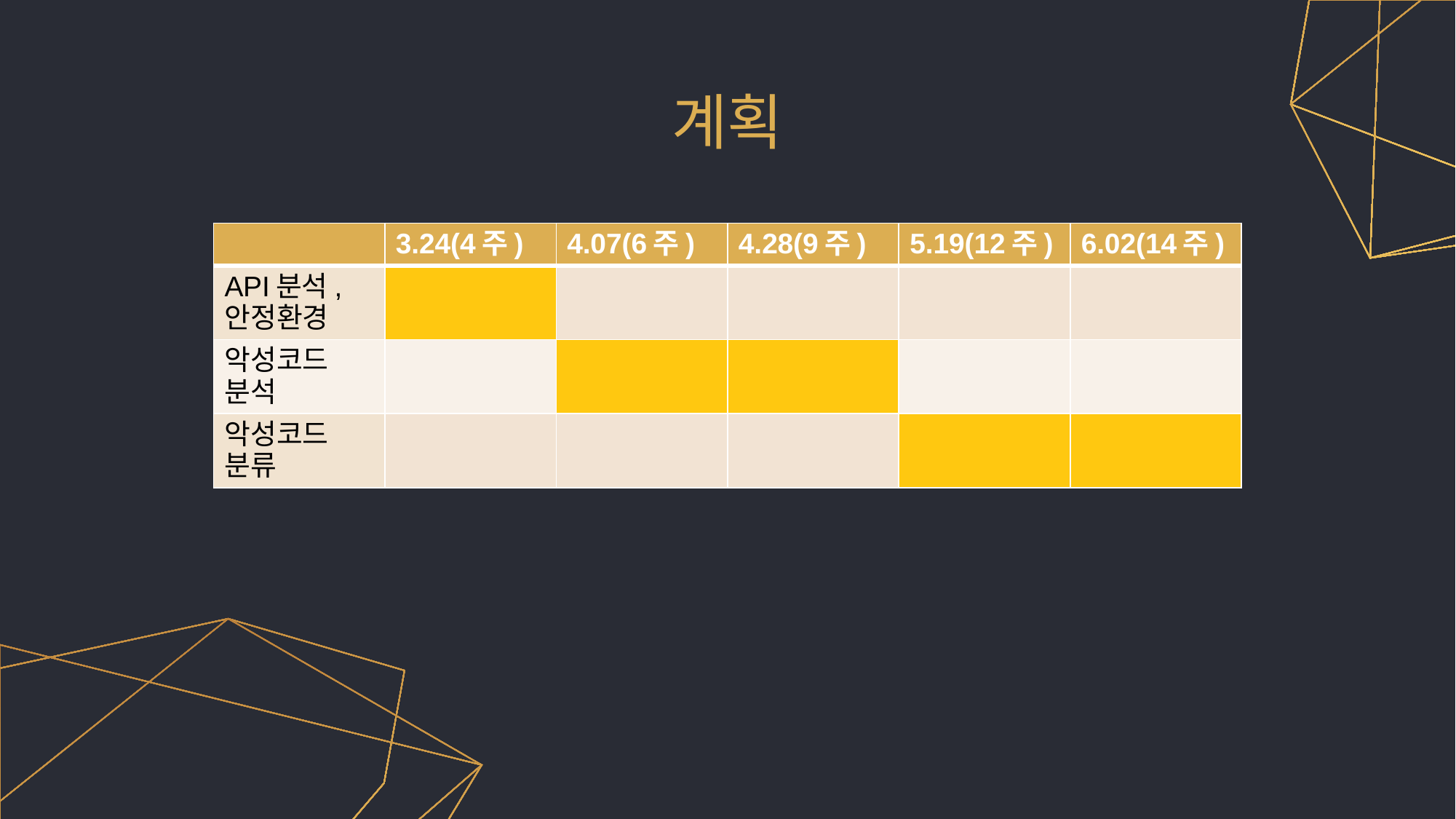

# 계획
|  | 3.24(4주) | 4.07(6주) | 4.28(9주) | 5.19(12주) | 6.02(14주) |
| --- | --- | --- | --- | --- | --- |
| API분석, 안정환경 |  |  |  |  |  |
| 악성코드 분석 |  |  |  |  |  |
| 악성코드 분류 |  |  |  |  |  |